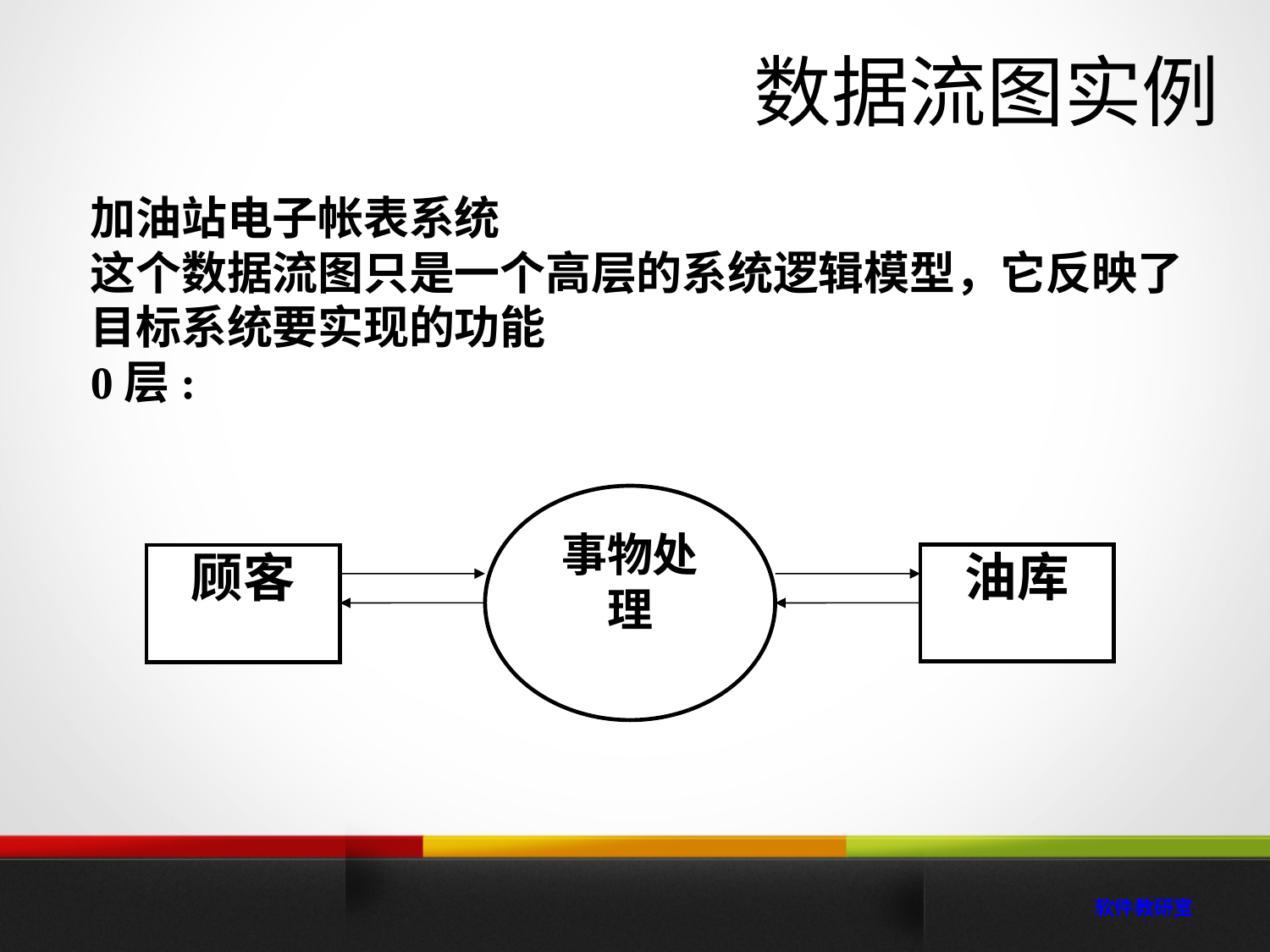

# 数据流图实例
加油站电子帐表系统
这个数据流图只是一个高层的系统逻辑模型，它反映了目标系统要实现的功能
0层:
事物处理

油库
顾客

                                     软件教研室